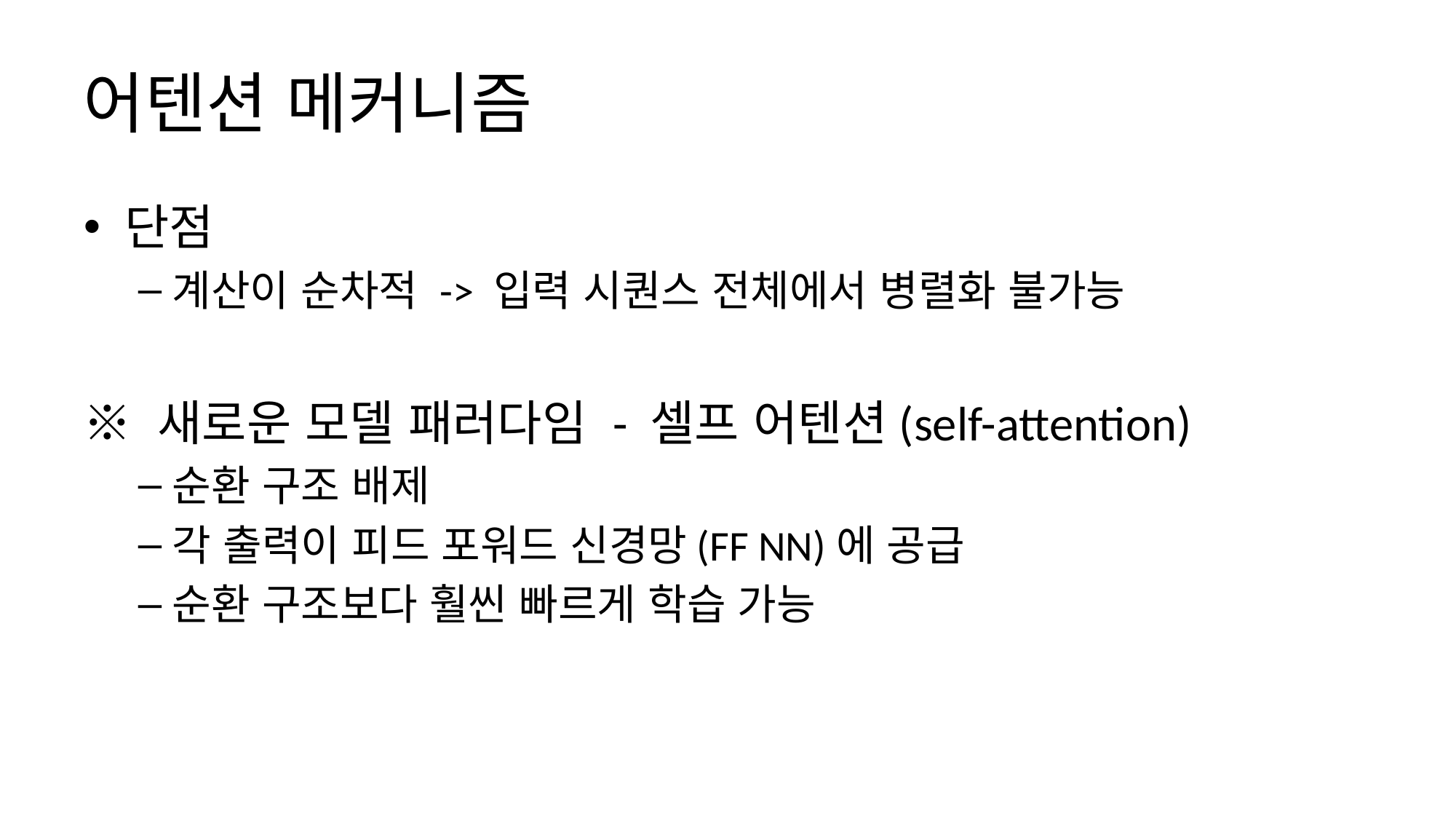

# 어텐션 메커니즘
단점
계산이 순차적 -> 입력 시퀀스 전체에서 병렬화 불가능

※ 새로운 모델 패러다임 - 셀프 어텐션(self-attention)
순환 구조 배제
각 출력이 피드 포워드 신경망(FF NN)에 공급
순환 구조보다 훨씬 빠르게 학습 가능